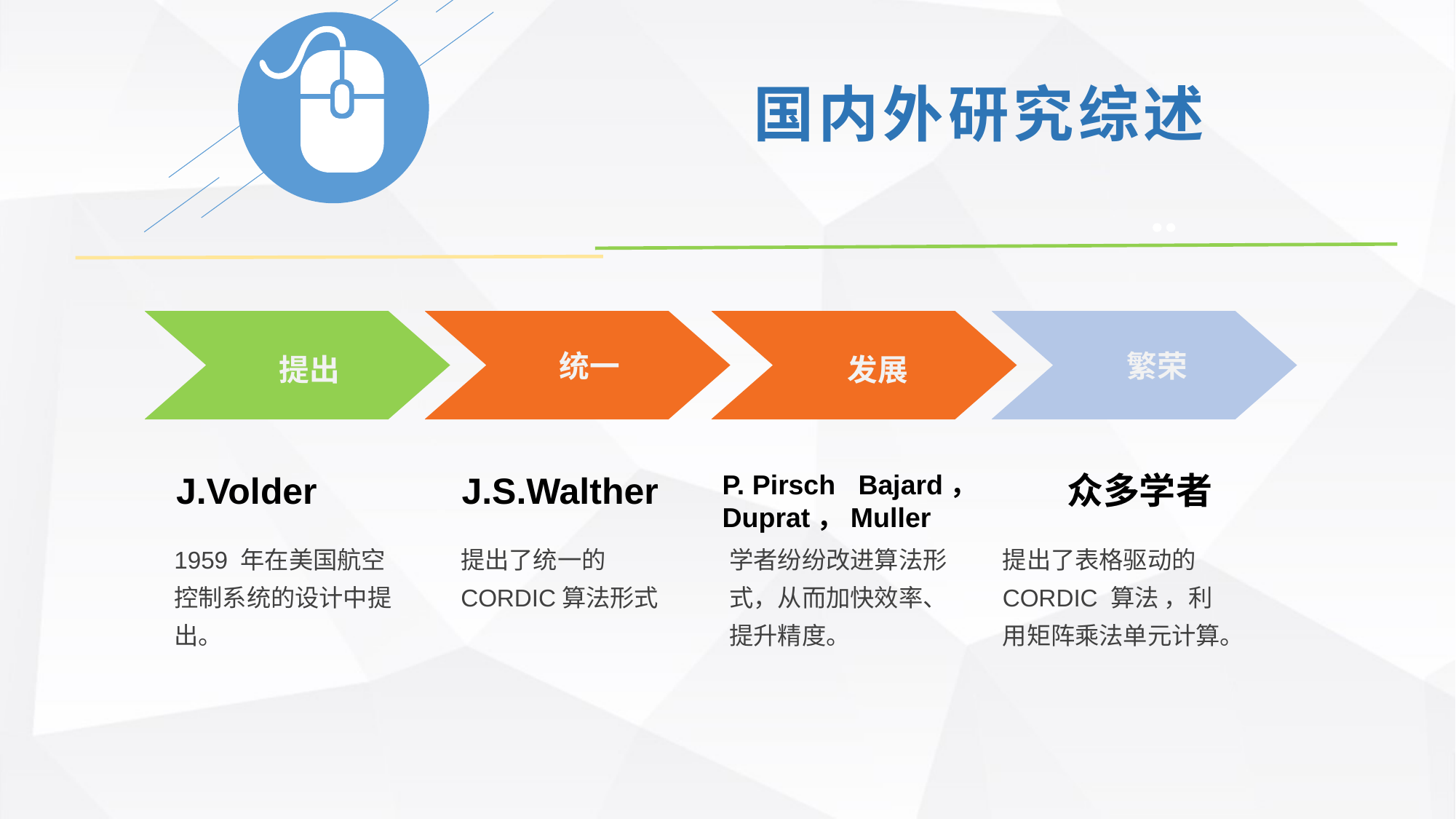

国内外研究综述

提出
发展
繁荣
统一
J.Volder
J.S.Walther
P. Pirsch   Bajard，Duprat，Muller
众多学者
1959 年在美国航空控制系统的设计中提出。
提出了统一的CORDIC算法形式
学者纷纷改进算法形式，从而加快效率、提升精度。

提出了表格驱动的 CORDIC 算法 ，利用矩阵乘法单元计算。